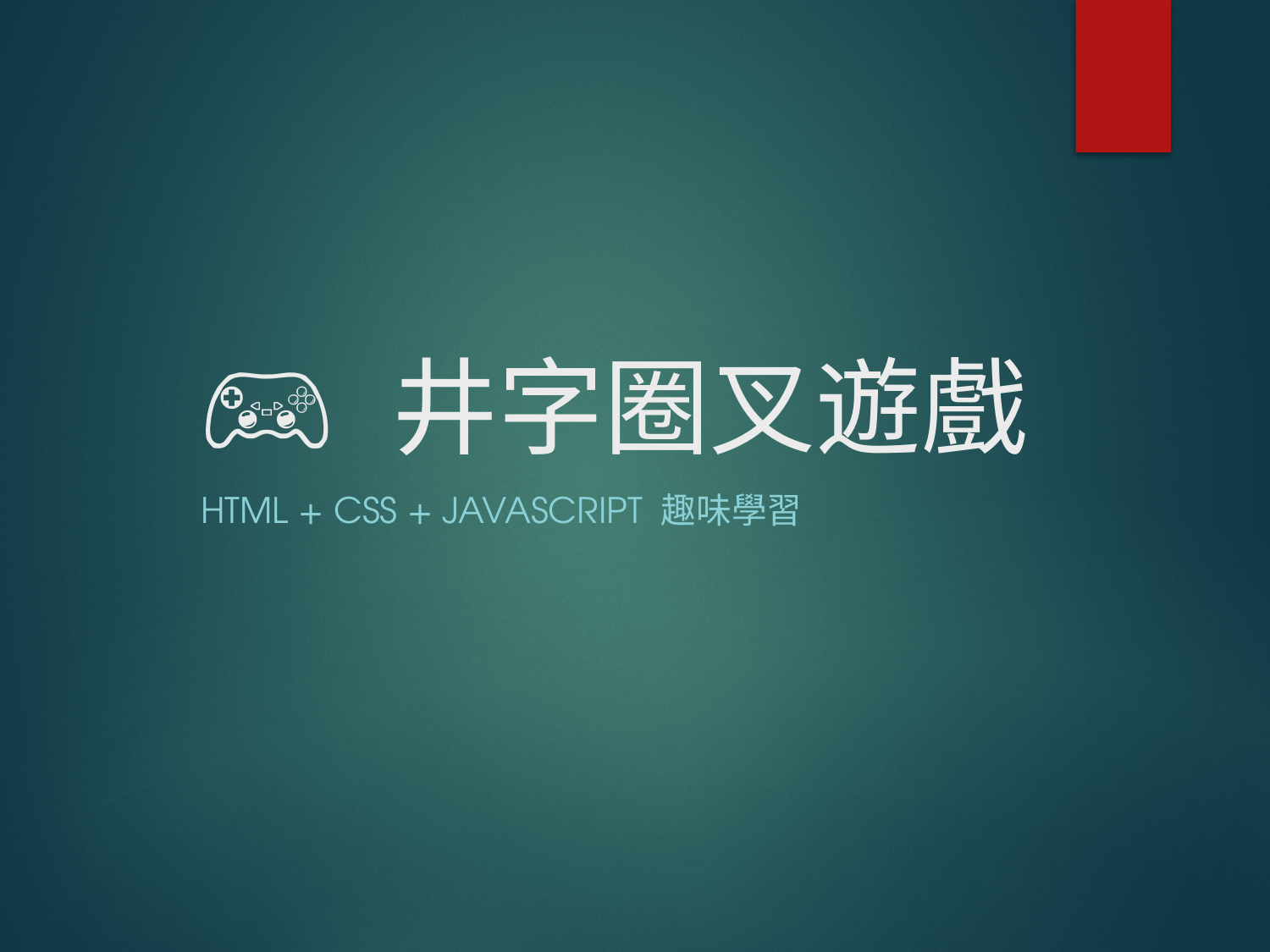

# 🎮 井字圈叉遊戲
HTML + CSS + JavaScript 趣味學習